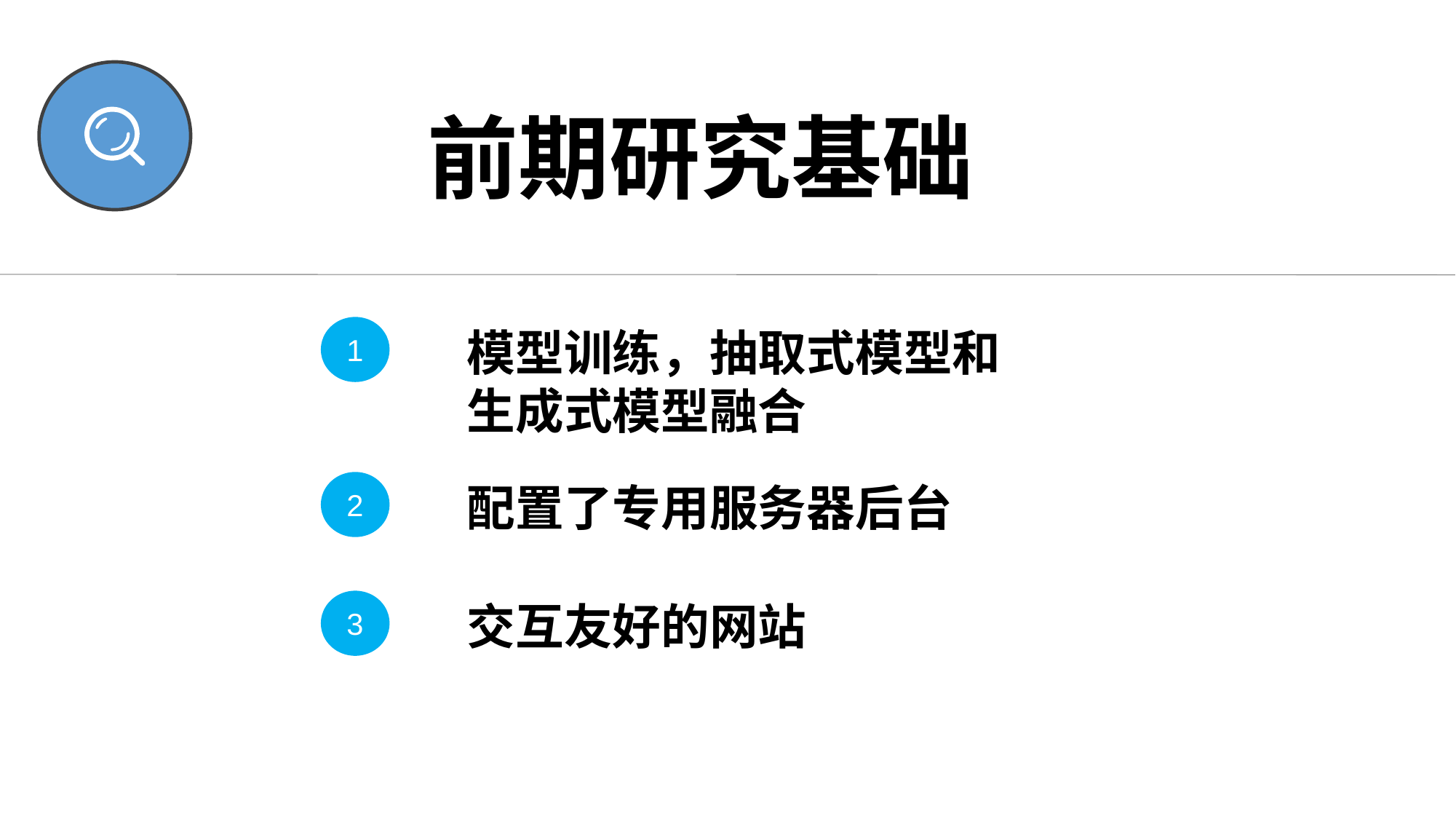

前期研究基础
1
模型训练，抽取式模型和生成式模型融合
2
配置了专用服务器后台
3
交互友好的网站